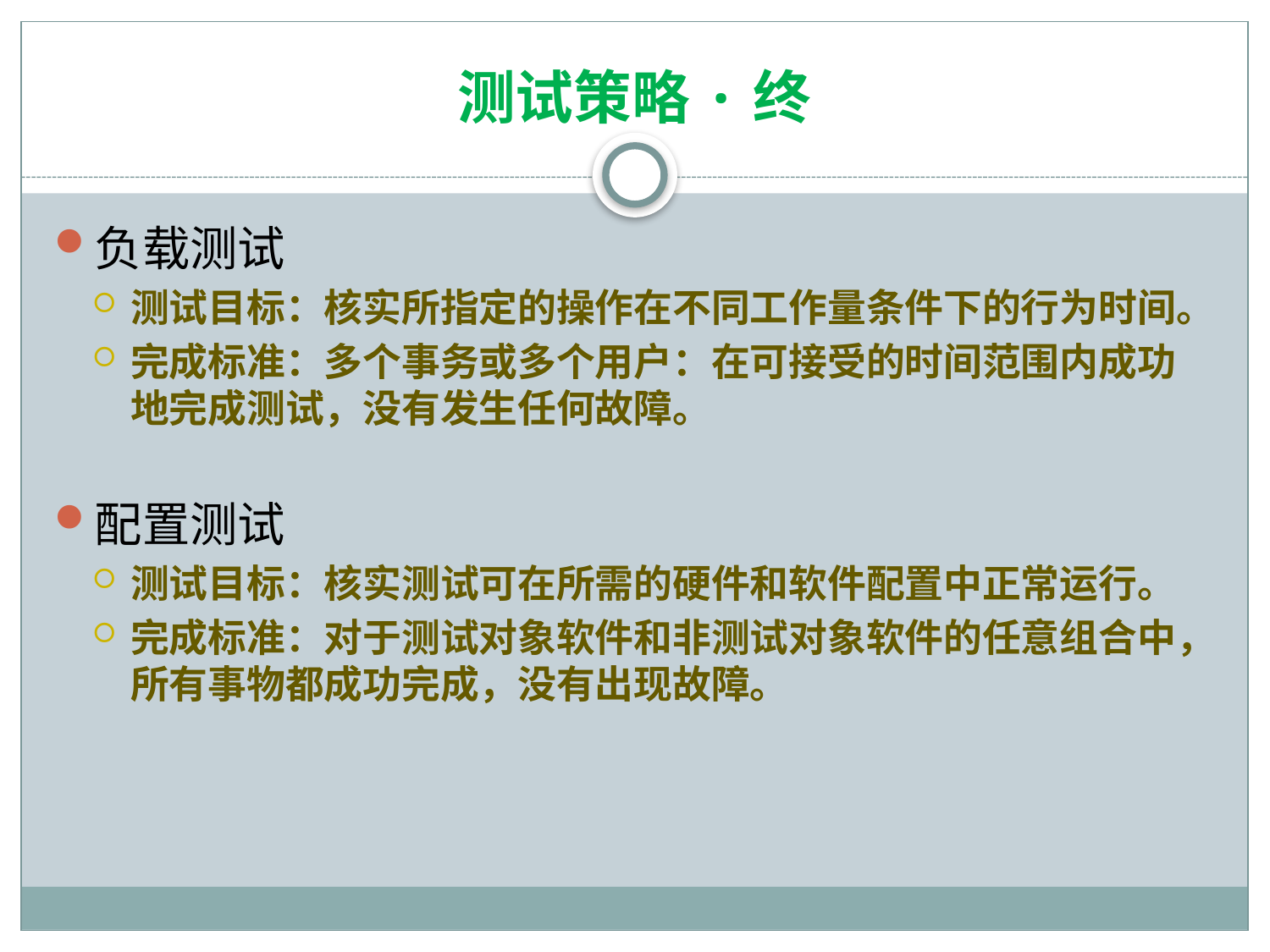

# 测试策略·终
负载测试
测试目标：核实所指定的操作在不同工作量条件下的行为时间。
完成标准：多个事务或多个用户：在可接受的时间范围内成功地完成测试，没有发生任何故障。

配置测试
测试目标：核实测试可在所需的硬件和软件配置中正常运行。
完成标准：对于测试对象软件和非测试对象软件的任意组合中，所有事物都成功完成，没有出现故障。